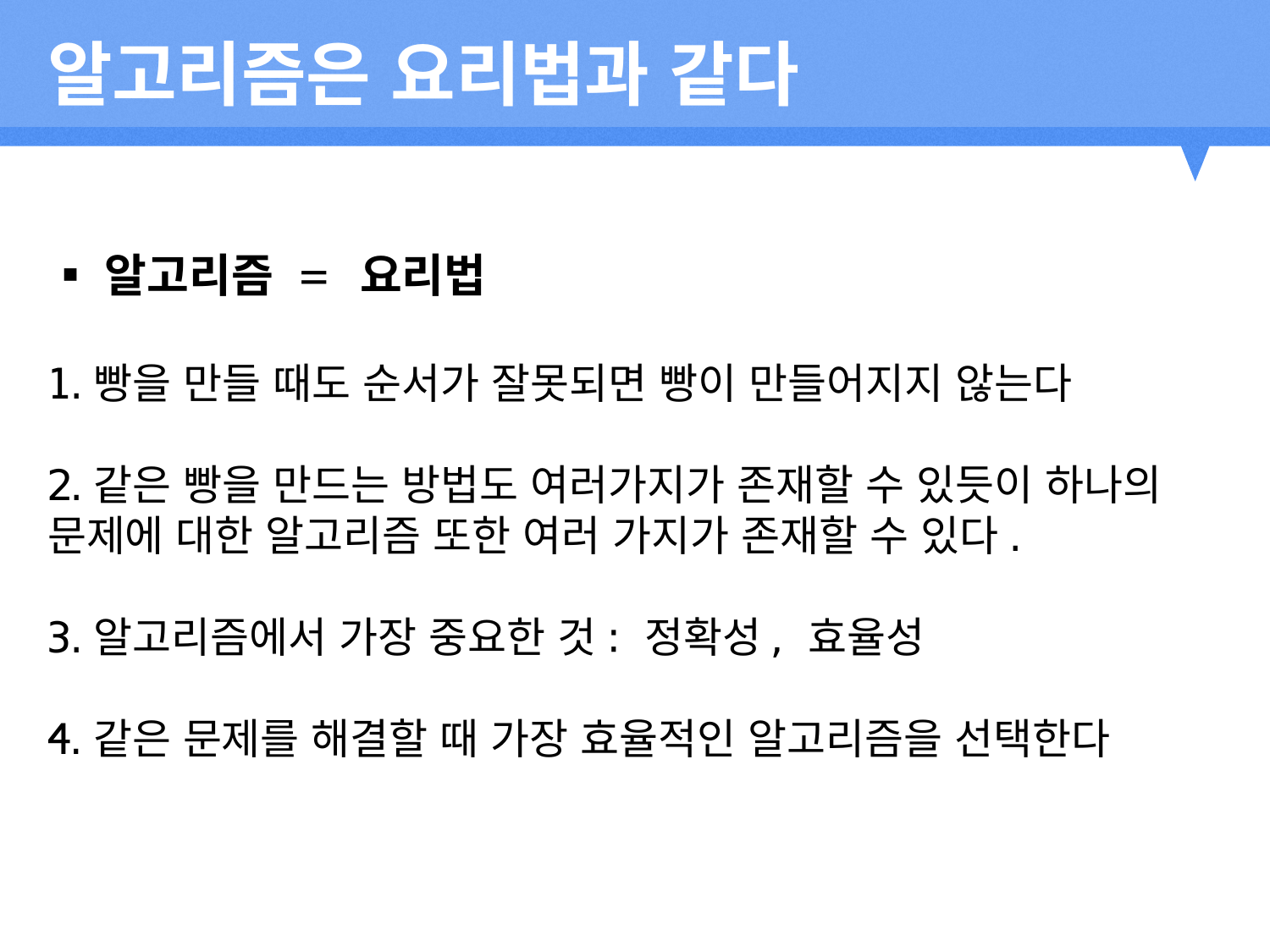

알고리즘은 요리법과 같다
▪알고리즘 = 요리법

1.빵을 만들 때도 순서가 잘못되면 빵이 만들어지지 않는다

2.같은 빵을 만드는 방법도 여러가지가 존재할 수 있듯이 하나의 문제에 대한 알고리즘 또한 여러 가지가 존재할 수 있다.

3.알고리즘에서 가장 중요한 것: 정확성, 효율성

4.같은 문제를 해결할 때 가장 효율적인 알고리즘을 선택한다
2012
2011
2013